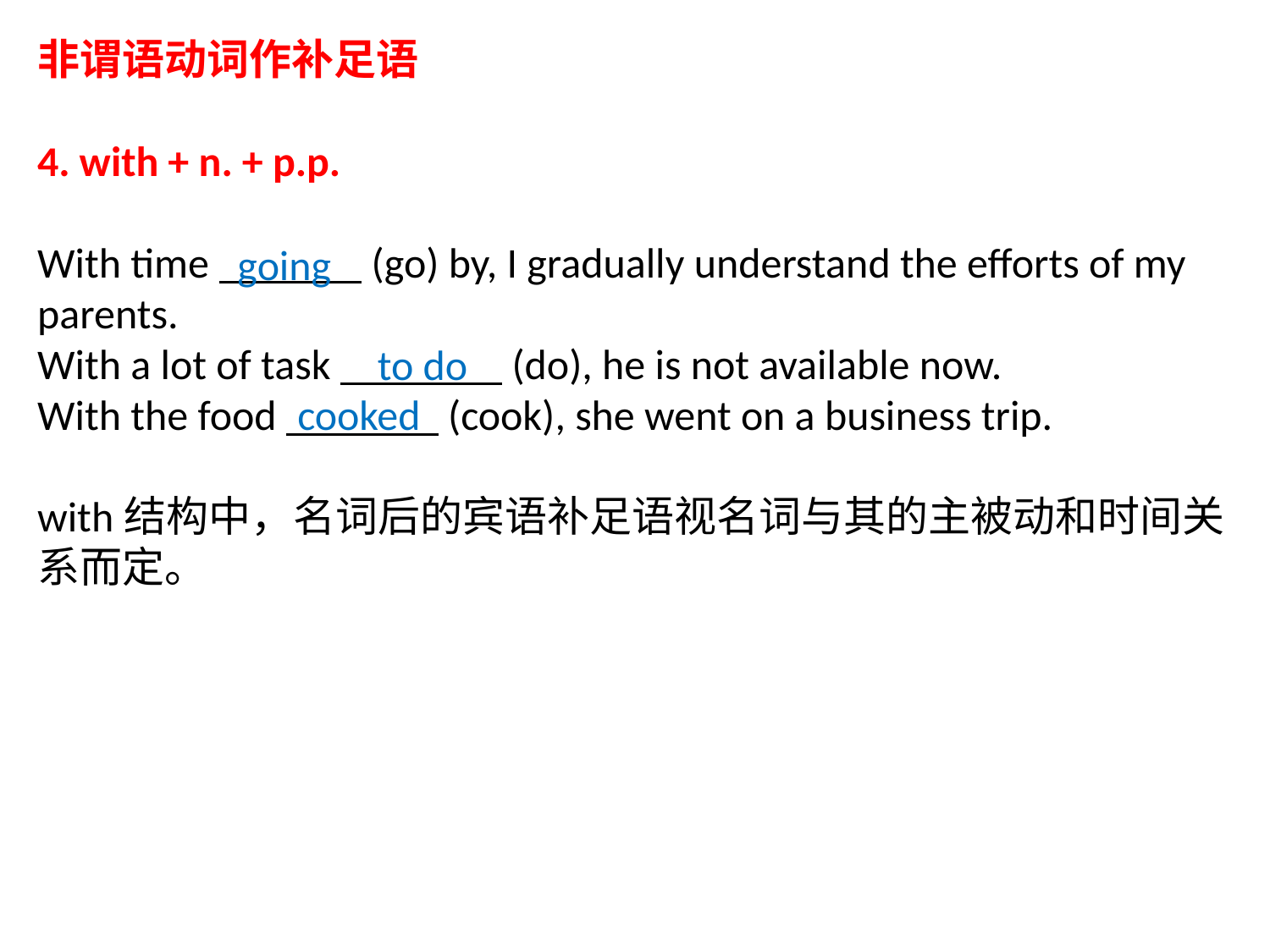

非谓语动词作补足语

4. with + n. + p.p.

With time                 (go) by, I gradually understand the efforts of my parents.
With a lot of task                   (do), he is not available now.
With the food                  (cook), she went on a business trip.

with结构中，名词后的宾语补足语视名词与其的主被动和时间关系而定。
going
to do
cooked